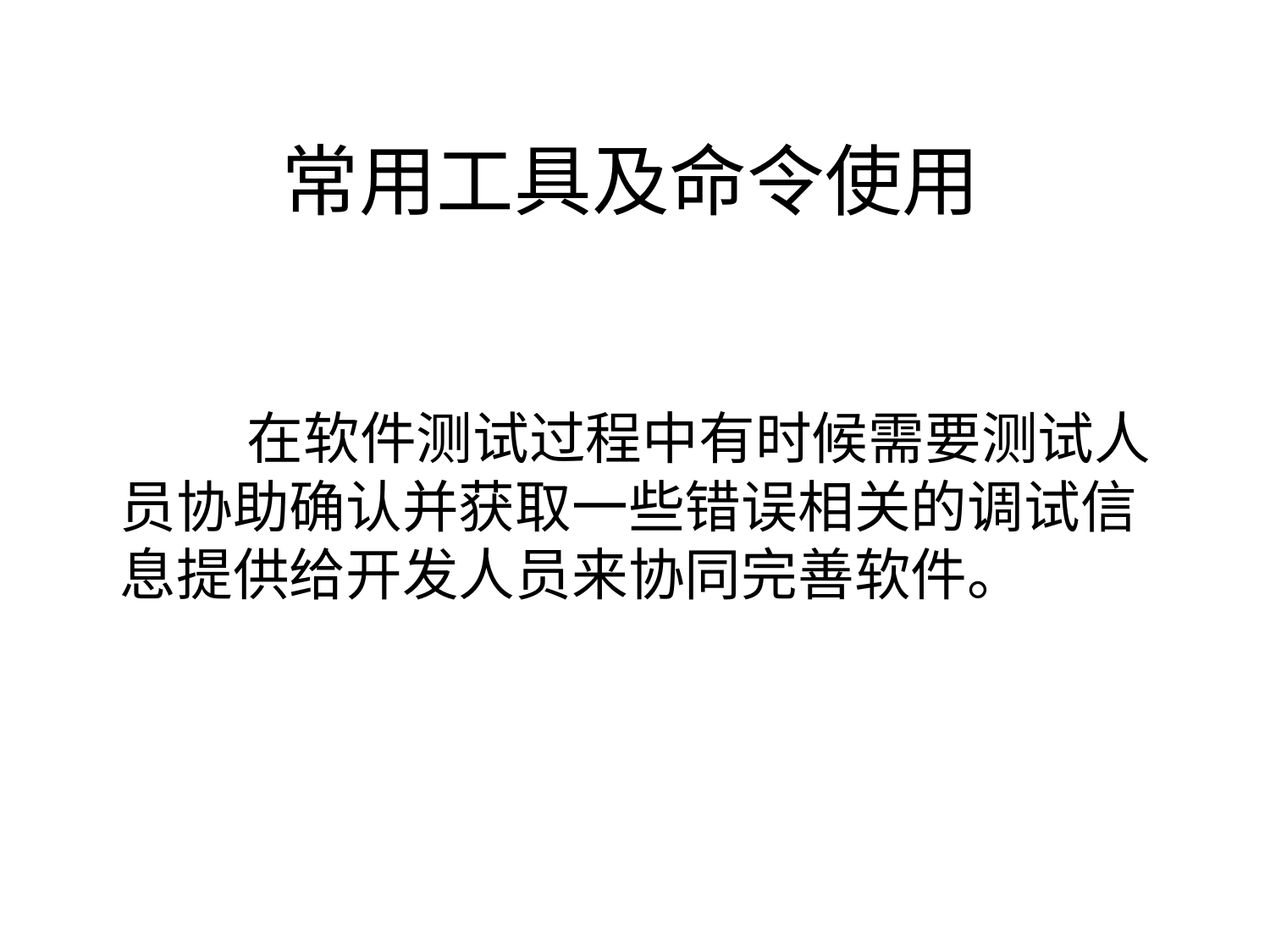

# 常用工具及命令使用
		在软件测试过程中有时候需要测试人员协助确认并获取一些错误相关的调试信息提供给开发人员来协同完善软件。